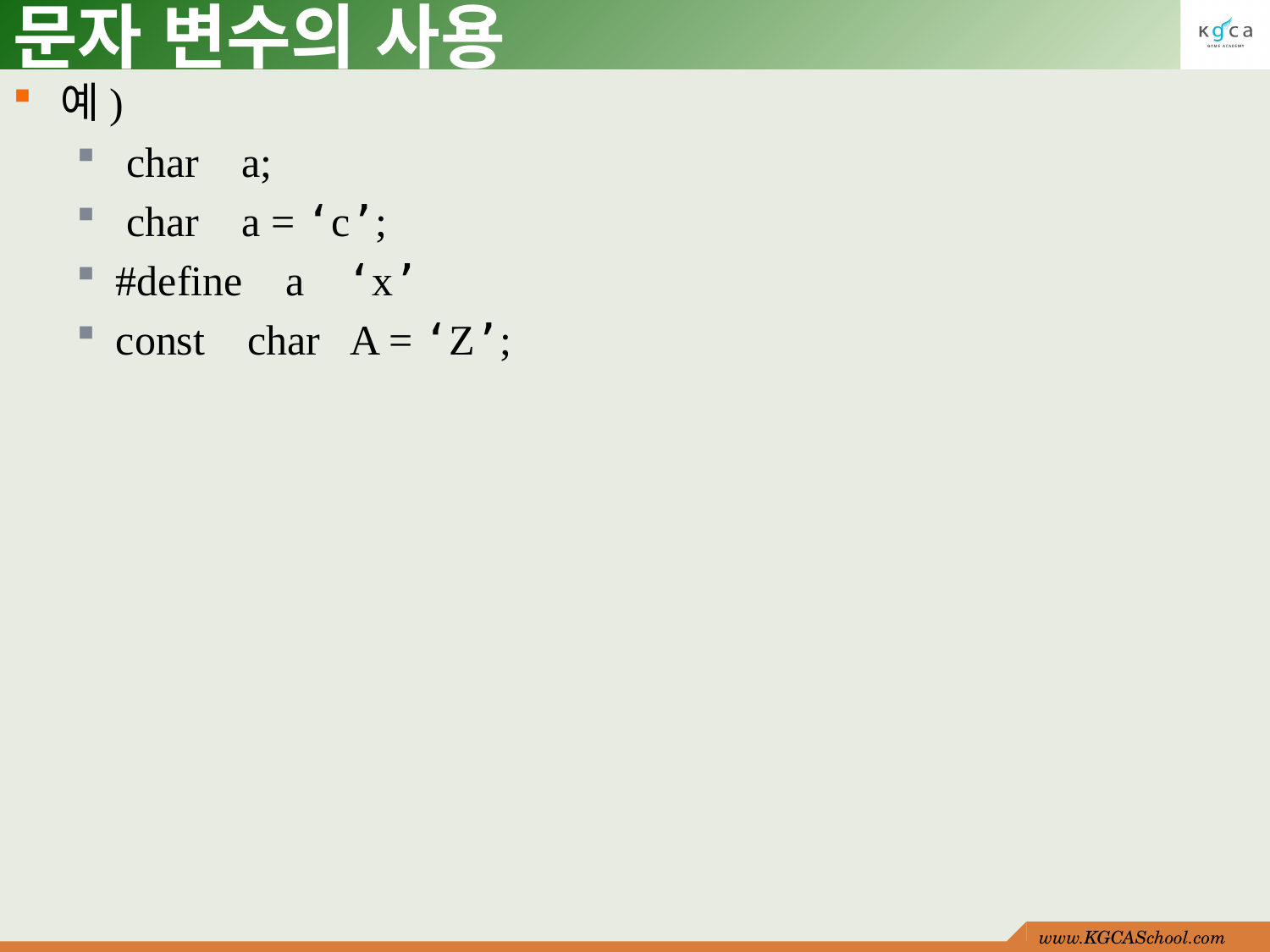

# 문자 변수의 사용
예)
 char    a;
 char    a = ‘c’;
#define    a    ‘x’
const    char   A = ‘Z’;